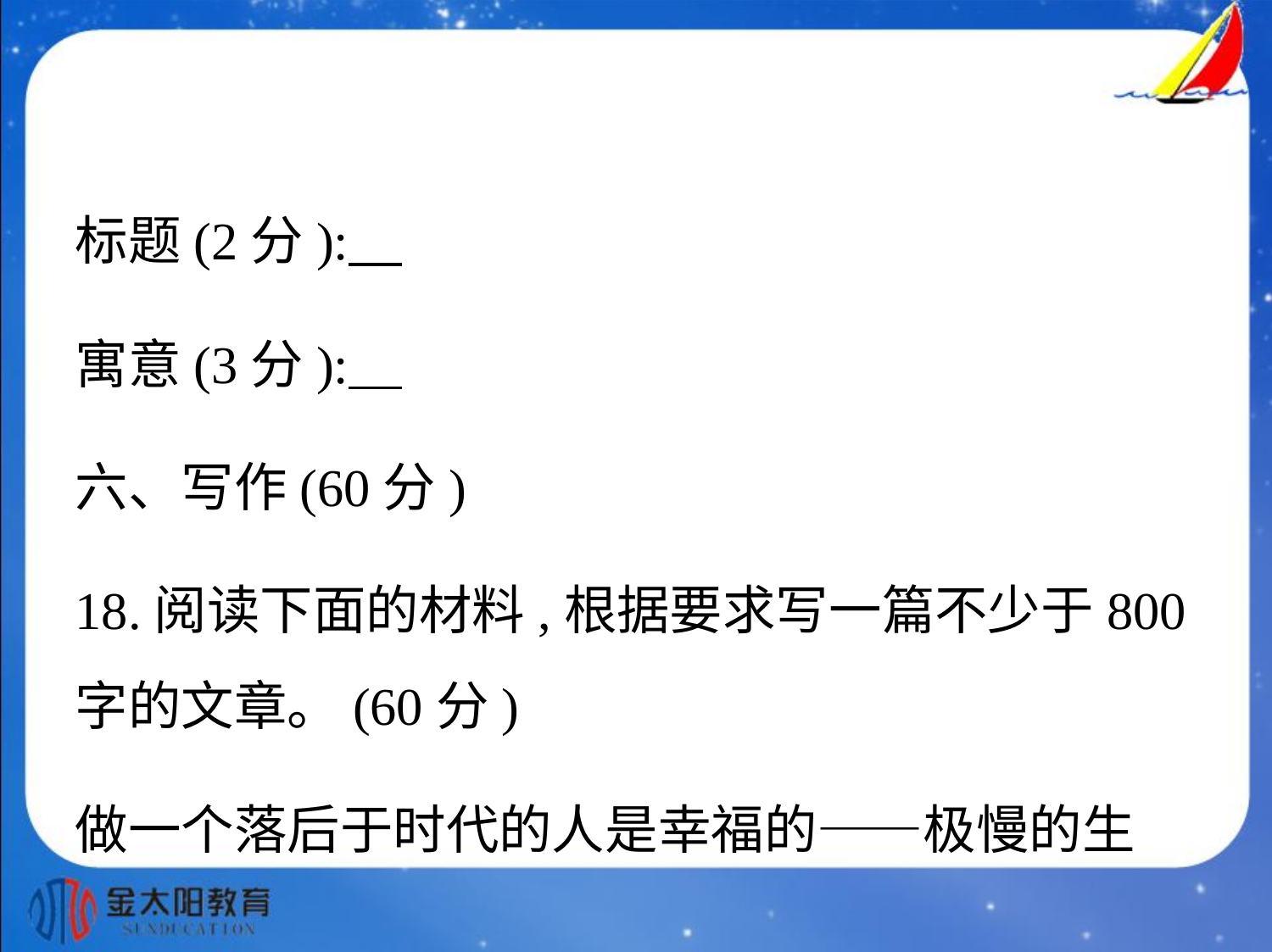

标题(2分):
寓意(3分):
六、写作(60分)
18.阅读下面的材料,根据要求写一篇不少于800
字的文章。(60分)
做一个落后于时代的人是幸福的——极慢的生